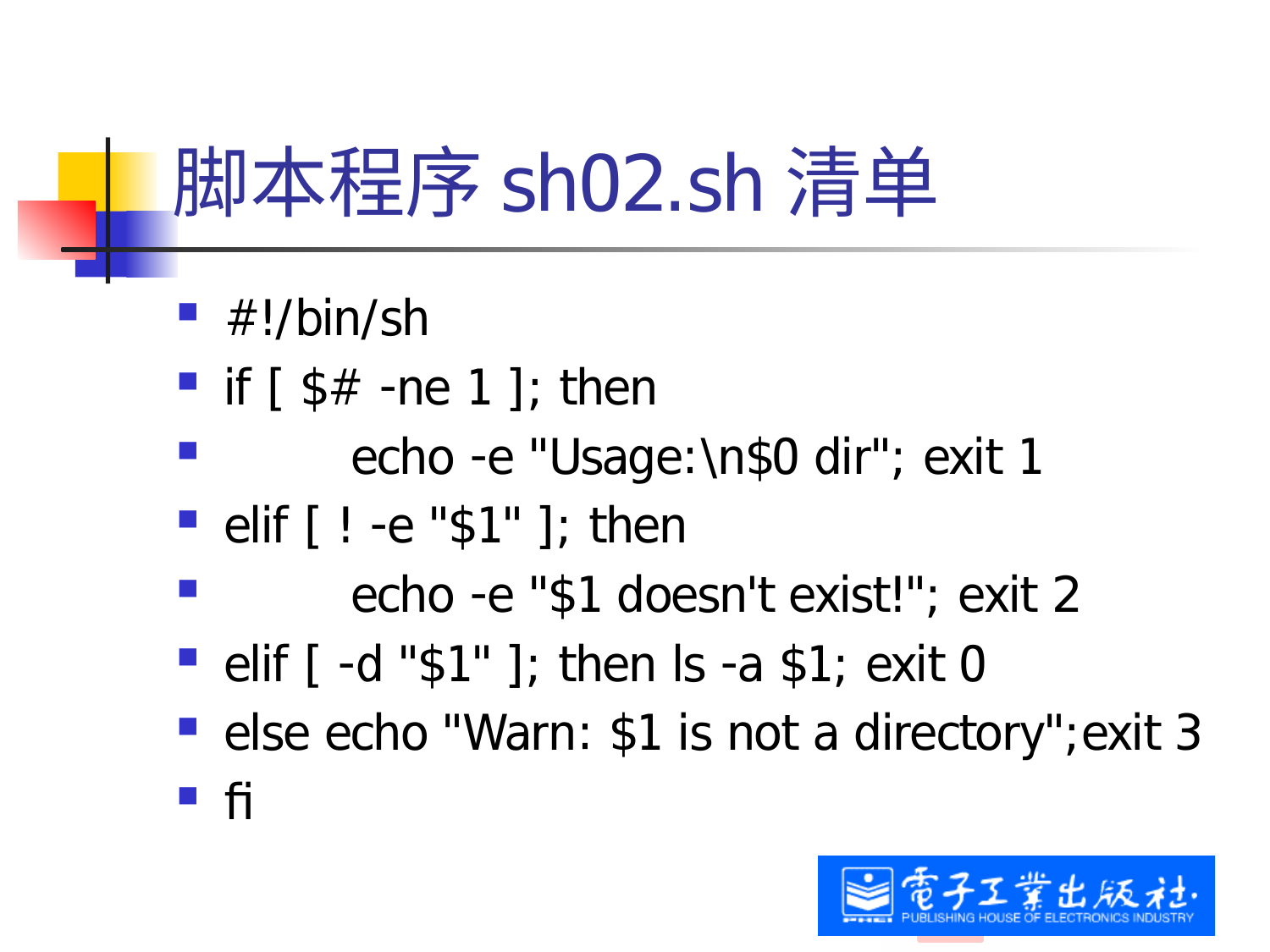

# 脚本程序sh02.sh清单
#!/bin/sh
if [ $# -ne 1 ]; then
 	echo -e "Usage:\n$0 dir"; exit 1
elif [ ! -e "$1" ]; then
 	echo -e "$1 doesn't exist!"; exit 2
elif [ -d "$1" ]; then ls -a $1; exit 0
else echo "Warn: $1 is not a directory";exit 3
fi